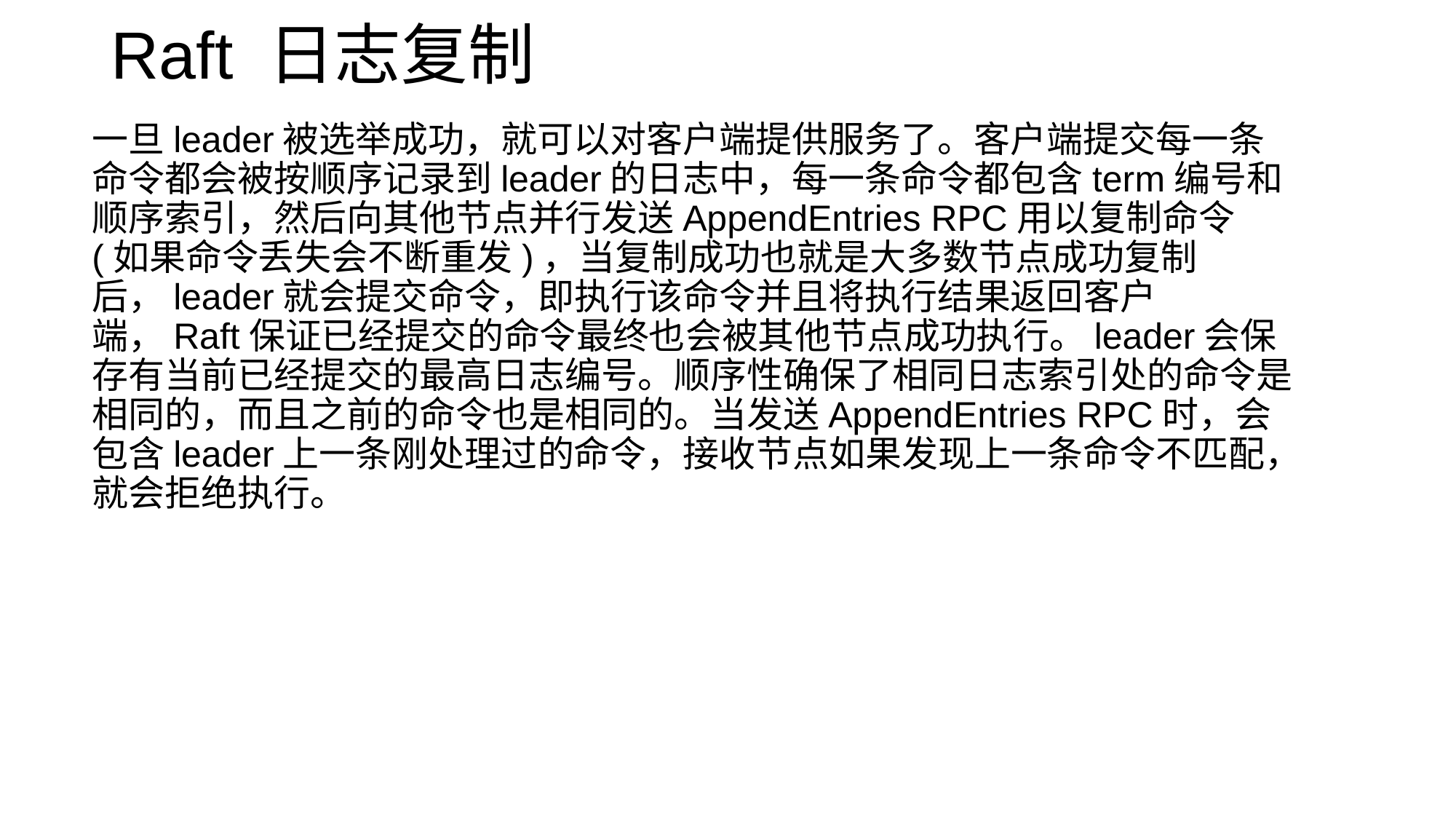

# Raft 日志复制
一旦leader被选举成功，就可以对客户端提供服务了。客户端提交每一条命令都会被按顺序记录到leader的日志中，每一条命令都包含term编号和顺序索引，然后向其他节点并行发送AppendEntries RPC用以复制命令(如果命令丢失会不断重发)，当复制成功也就是大多数节点成功复制后，leader就会提交命令，即执行该命令并且将执行结果返回客户端，Raft保证已经提交的命令最终也会被其他节点成功执行。leader会保存有当前已经提交的最高日志编号。顺序性确保了相同日志索引处的命令是相同的，而且之前的命令也是相同的。当发送AppendEntries RPC时，会包含leader上一条刚处理过的命令，接收节点如果发现上一条命令不匹配，就会拒绝执行。